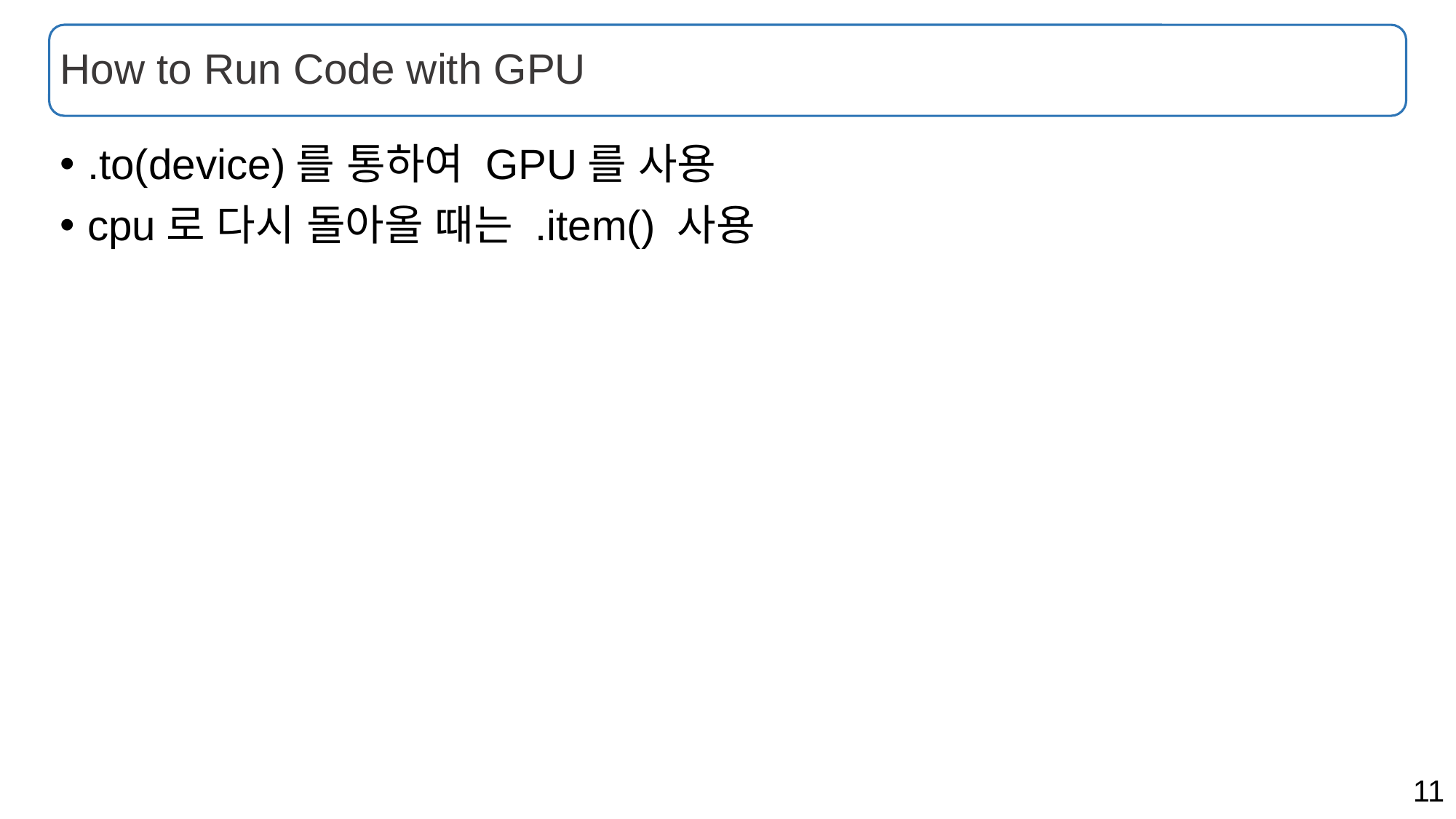

# How to Run Code with GPU
.to(device)를 통하여 GPU를 사용
cpu로 다시 돌아올 때는 .item() 사용